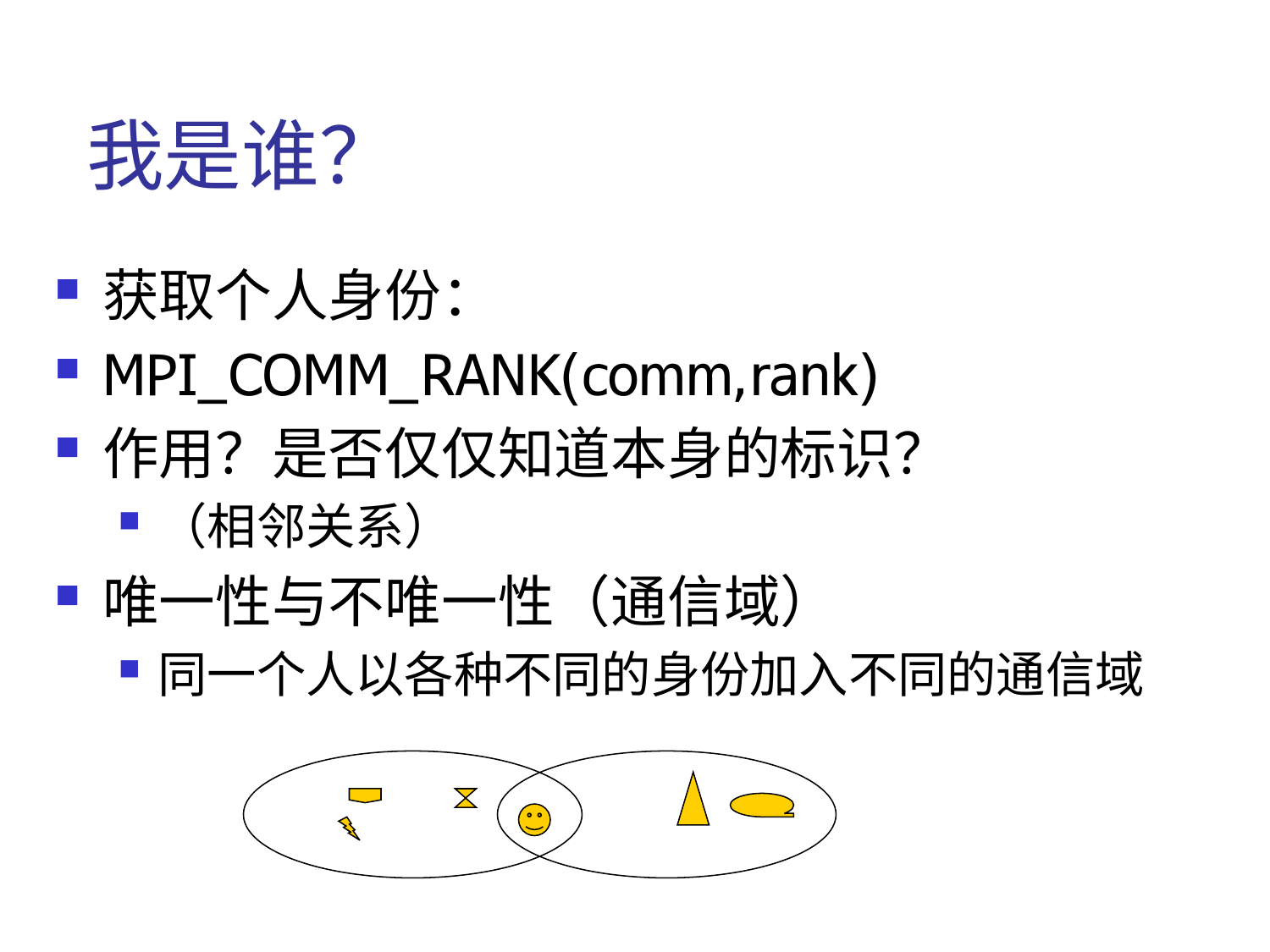

我是谁？
获取个人身份：
MPI_COMM_RANK(comm,rank)
作用？是否仅仅知道本身的标识？
（相邻关系）
唯一性与不唯一性（通信域）
同一个人以各种不同的身份加入不同的通信域